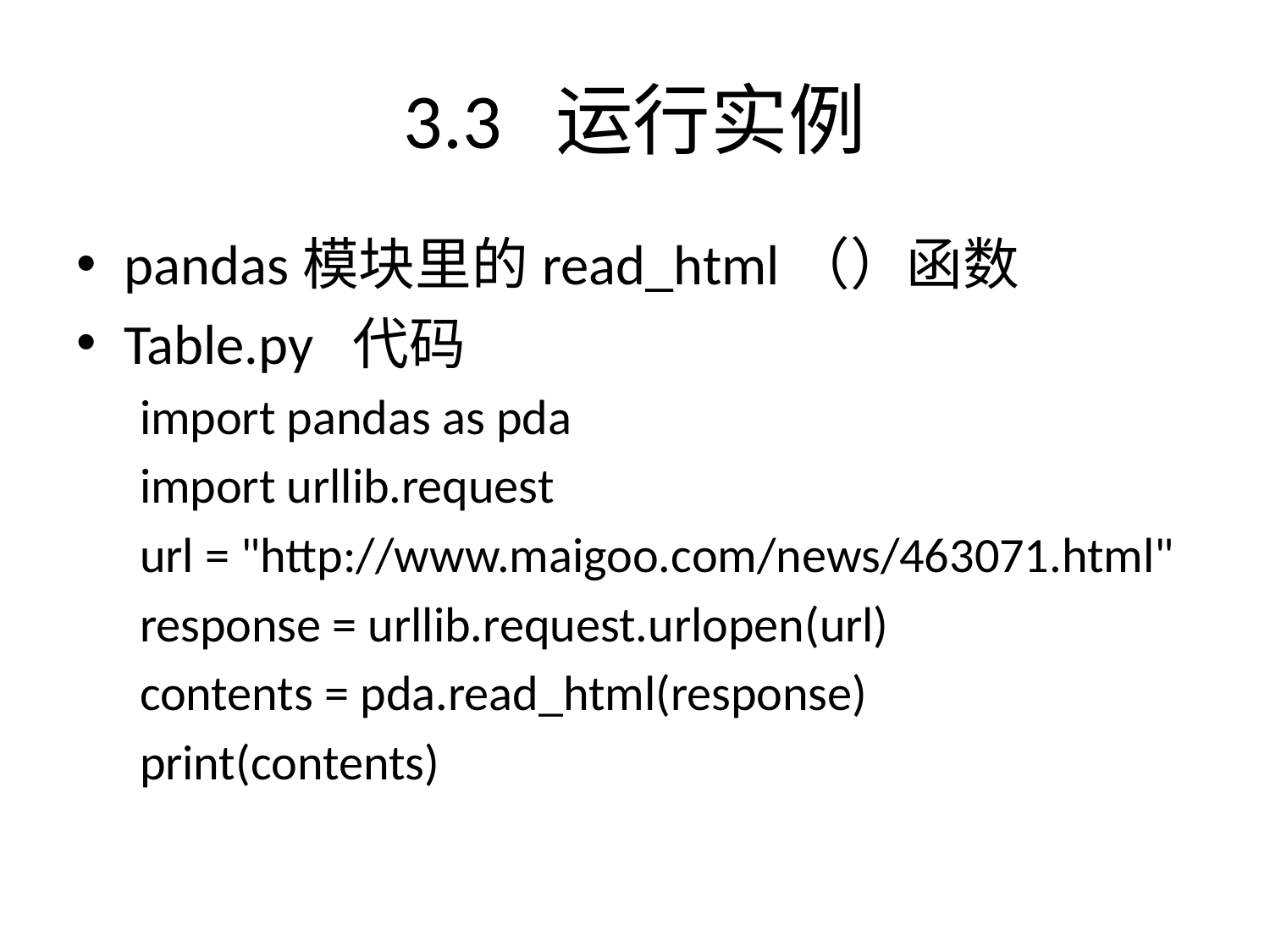

# 3.3  运行实例
pandas模块里的read_html（）函数
Table.py  代码
import pandas as pda
import urllib.request
url = "http://www.maigoo.com/news/463071.html"
response = urllib.request.urlopen(url)
contents = pda.read_html(response)
print(contents)